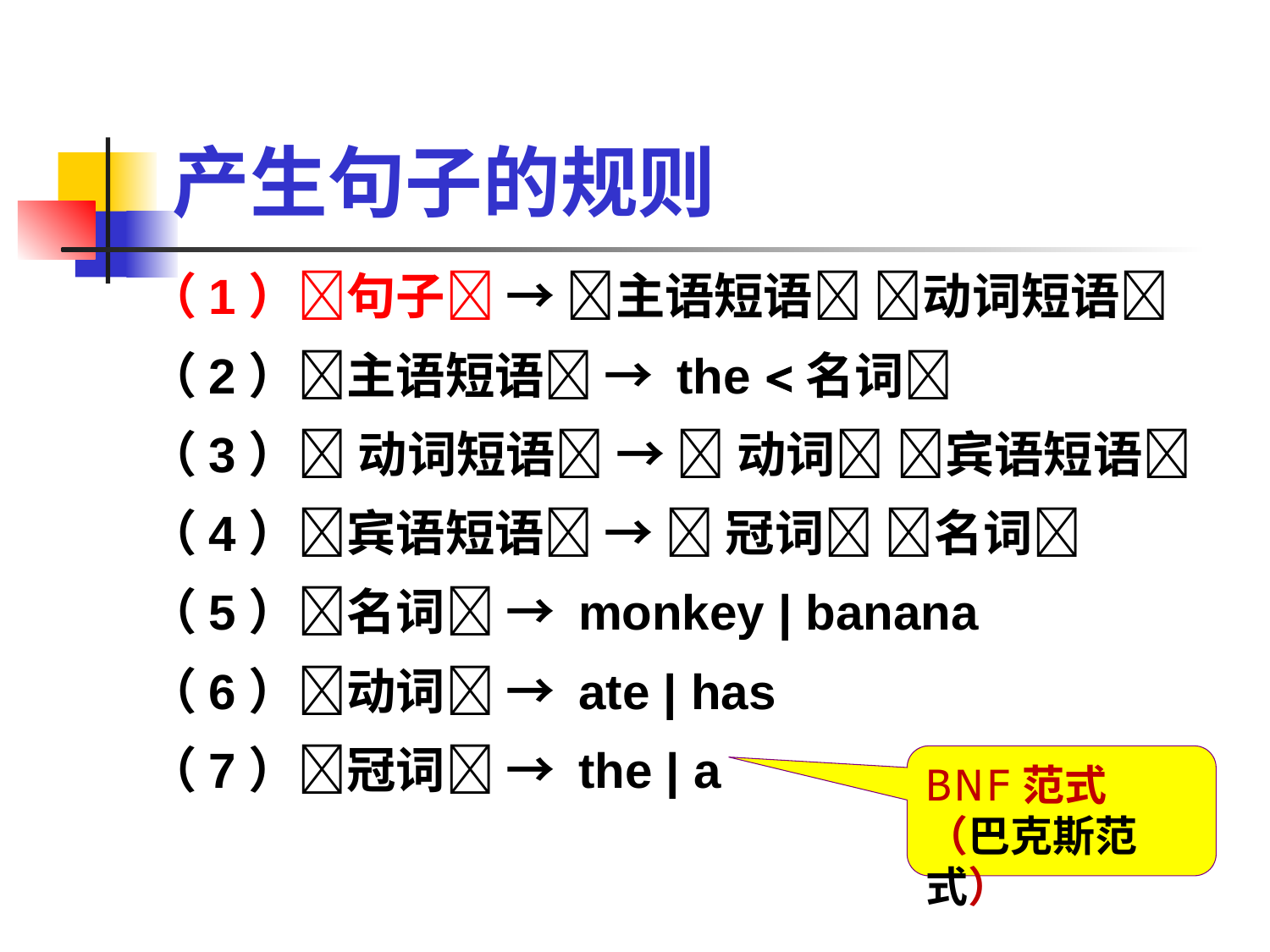

# 产生句子的规则
（1）<句子> → <主语短语> <动词短语>
（2）<主语短语> → the <名词>
（3）< 动词短语> → < 动词> <宾语短语>
（4）<宾语短语> → < 冠词> <名词>
（5）<名词> → monkey | banana
（6）<动词> → ate | has
（7）<冠词> → the | a

BNF范式
（巴克斯范式）